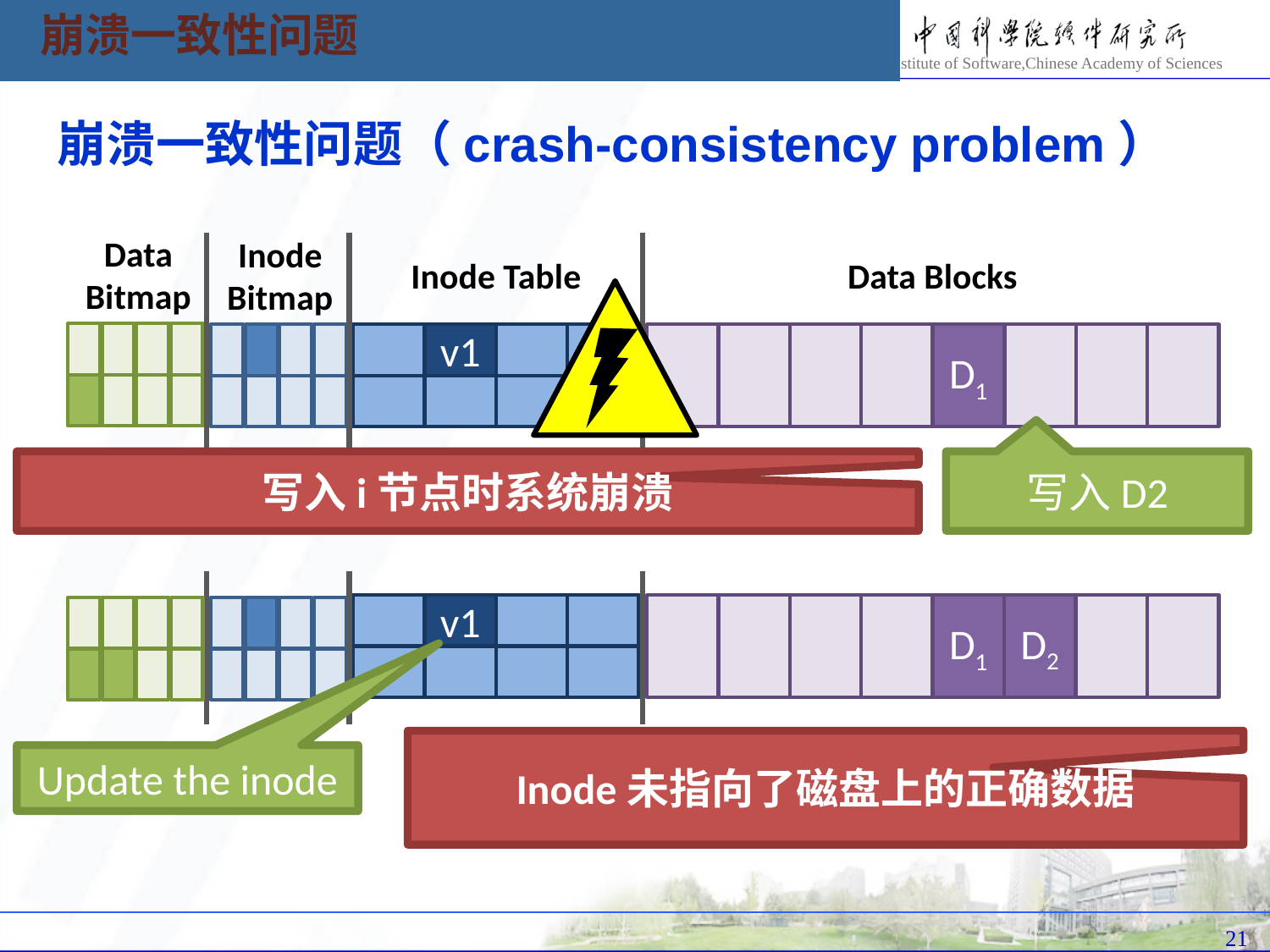

崩溃一致性问题
崩溃一致性问题（crash-consistency problem）
Data
Bitmap

Inode
Bitmap

Inode Table
Data Blocks

v1

D1

写入i节点时系统崩溃
写入D2
v1
D2

v1

D1

Inode未指向了磁盘上的正确数据
Update the inode
21